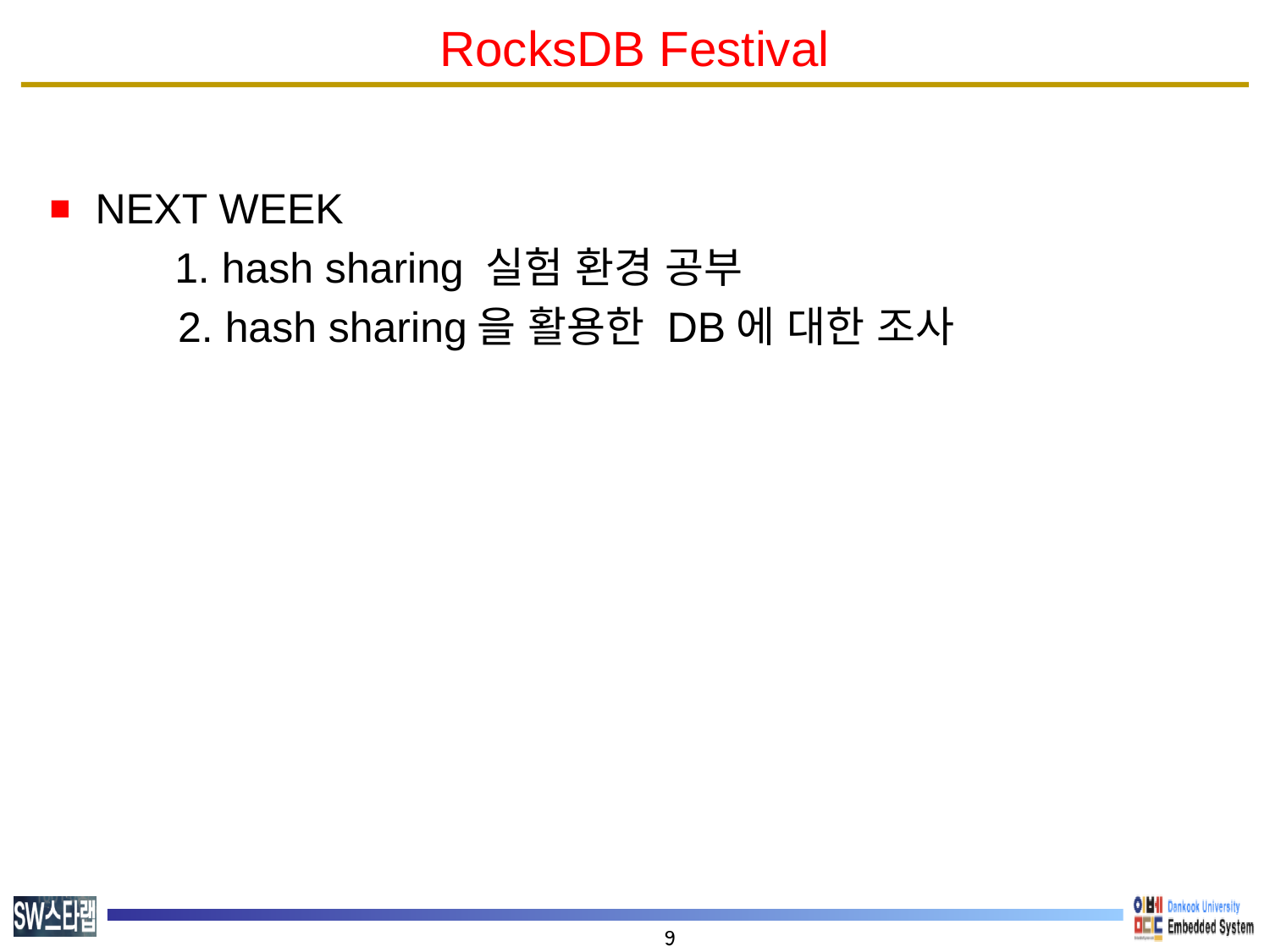

# RocksDB Festival

NEXT WEEK
	1. hash sharing 실험 환경 공부
           2. hash sharing을 활용한 DB에 대한 조사
9